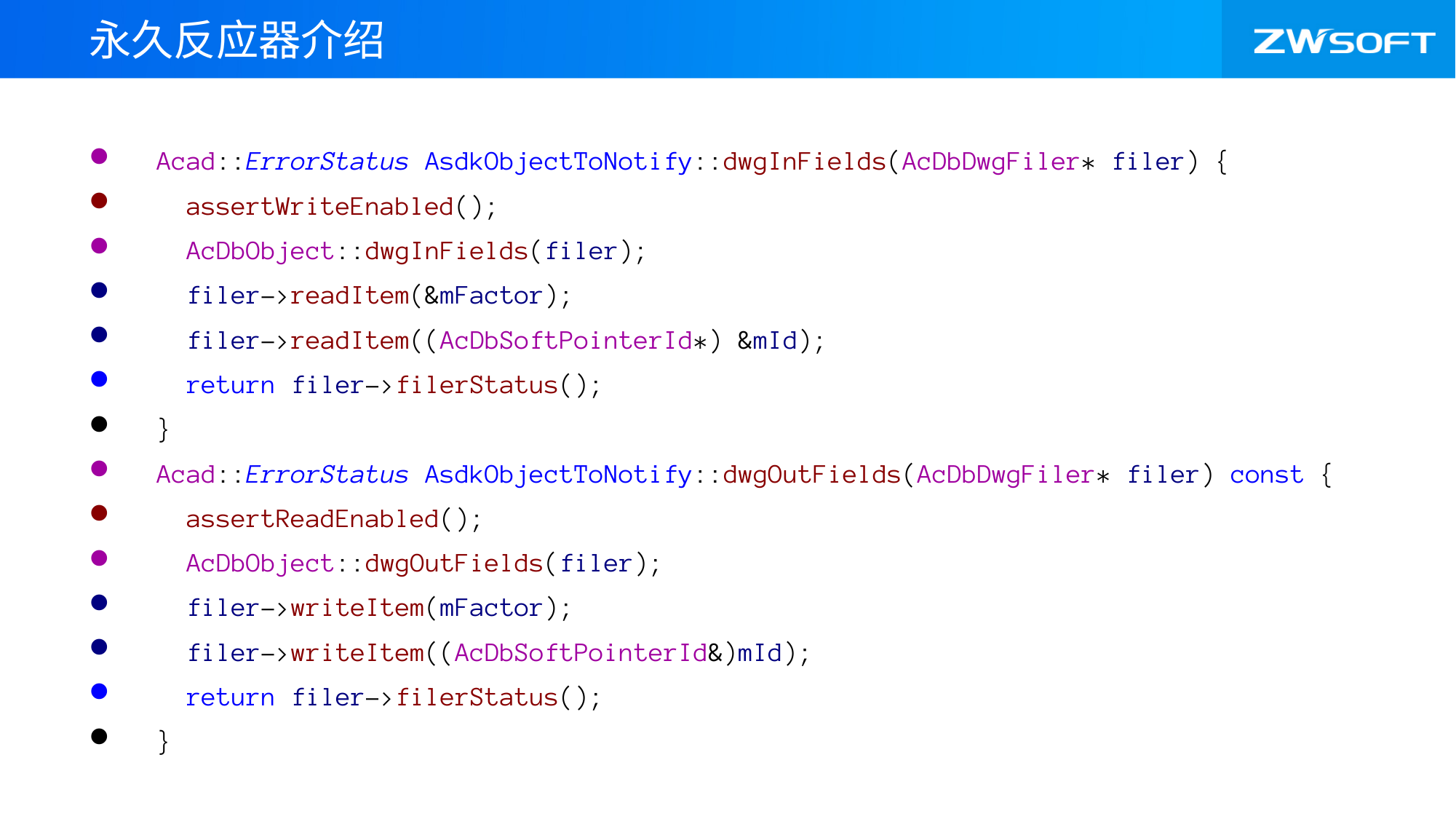

永久反应器介绍
Acad::ErrorStatus AsdkObjectToNotify::dwgInFields(AcDbDwgFiler* filer) {
  assertWriteEnabled();
  AcDbObject::dwgInFields(filer);
  filer->readItem(&mFactor);
  filer->readItem((AcDbSoftPointerId*) &mId);
  return filer->filerStatus();
}
Acad::ErrorStatus AsdkObjectToNotify::dwgOutFields(AcDbDwgFiler* filer) const {
  assertReadEnabled();
  AcDbObject::dwgOutFields(filer);
  filer->writeItem(mFactor);
  filer->writeItem((AcDbSoftPointerId&)mId);
  return filer->filerStatus();
}